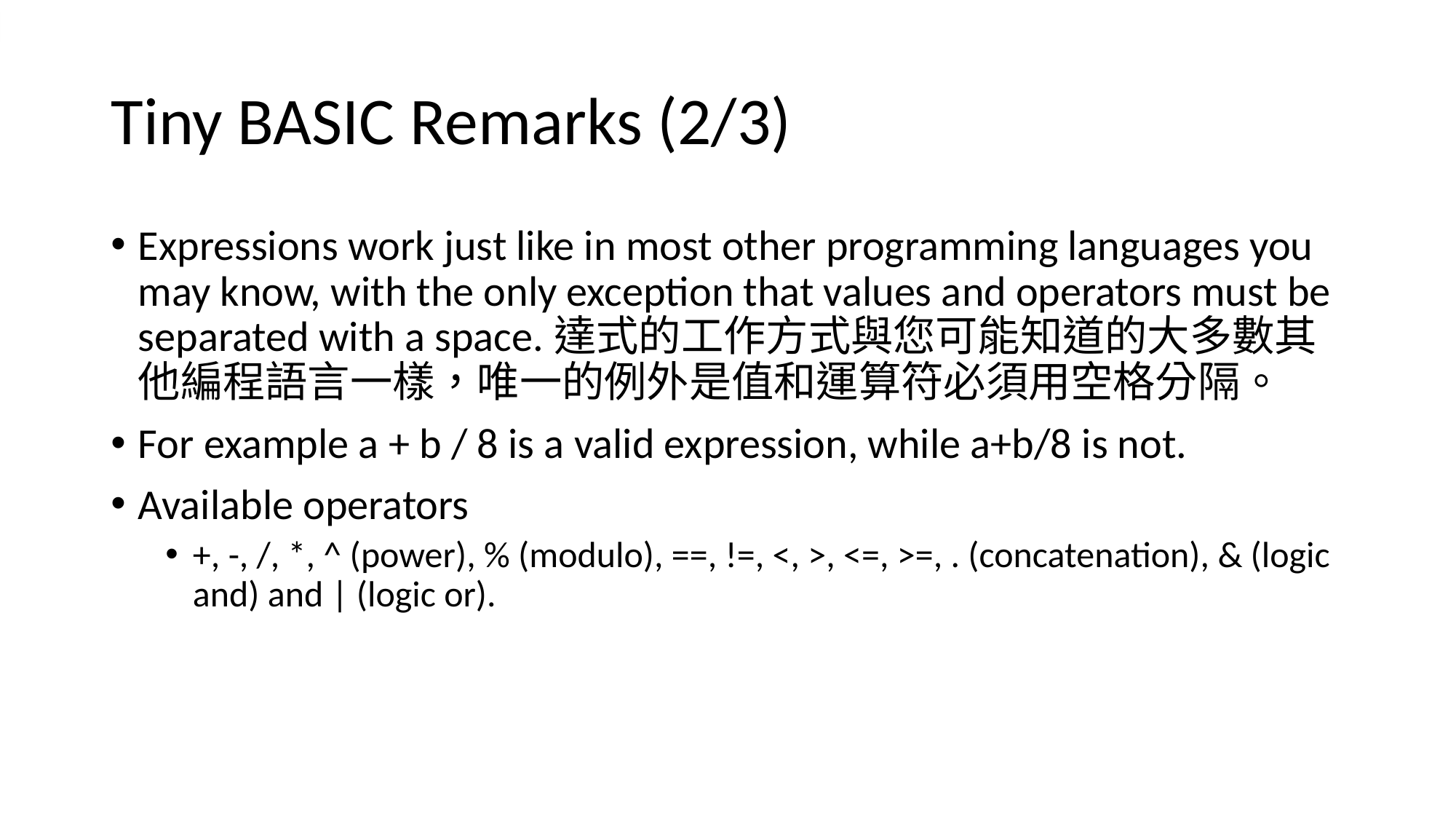

# Tiny BASIC Remarks (2/3)
Expressions work just like in most other programming languages you may know, with the only exception that values and operators must be separated with a space.達式的工作方式與您可能知道的大多數其他編程語言一樣，唯一的例外是值和運算符必須用空格分隔。
For example a + b / 8 is a valid expression, while a+b/8 is not.
Available operators
+, -, /, *, ^ (power), % (modulo), ==, !=, <, >, <=, >=, . (concatenation), & (logic and) and | (logic or).